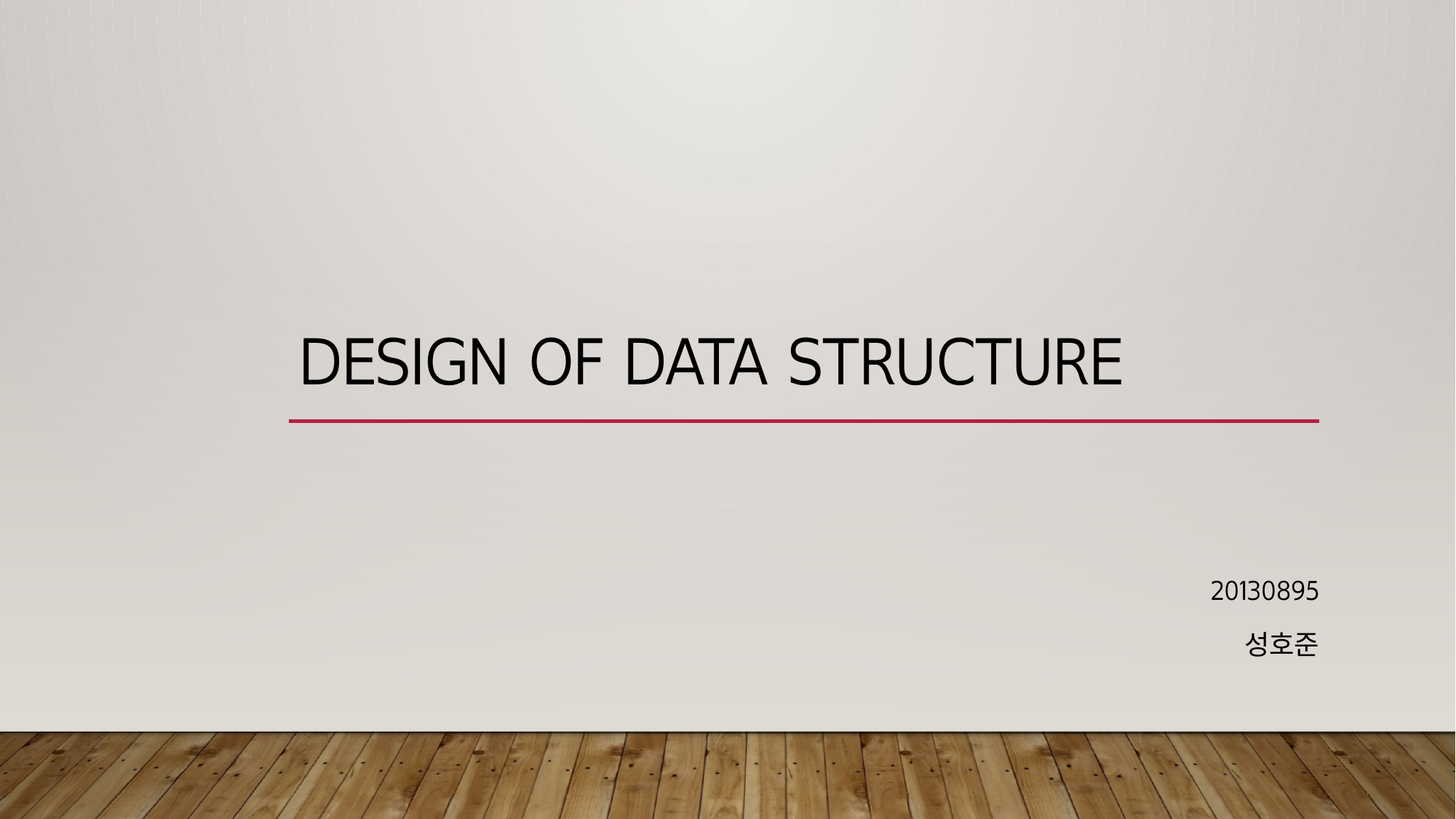

# Design of data structure
20130895
성호준